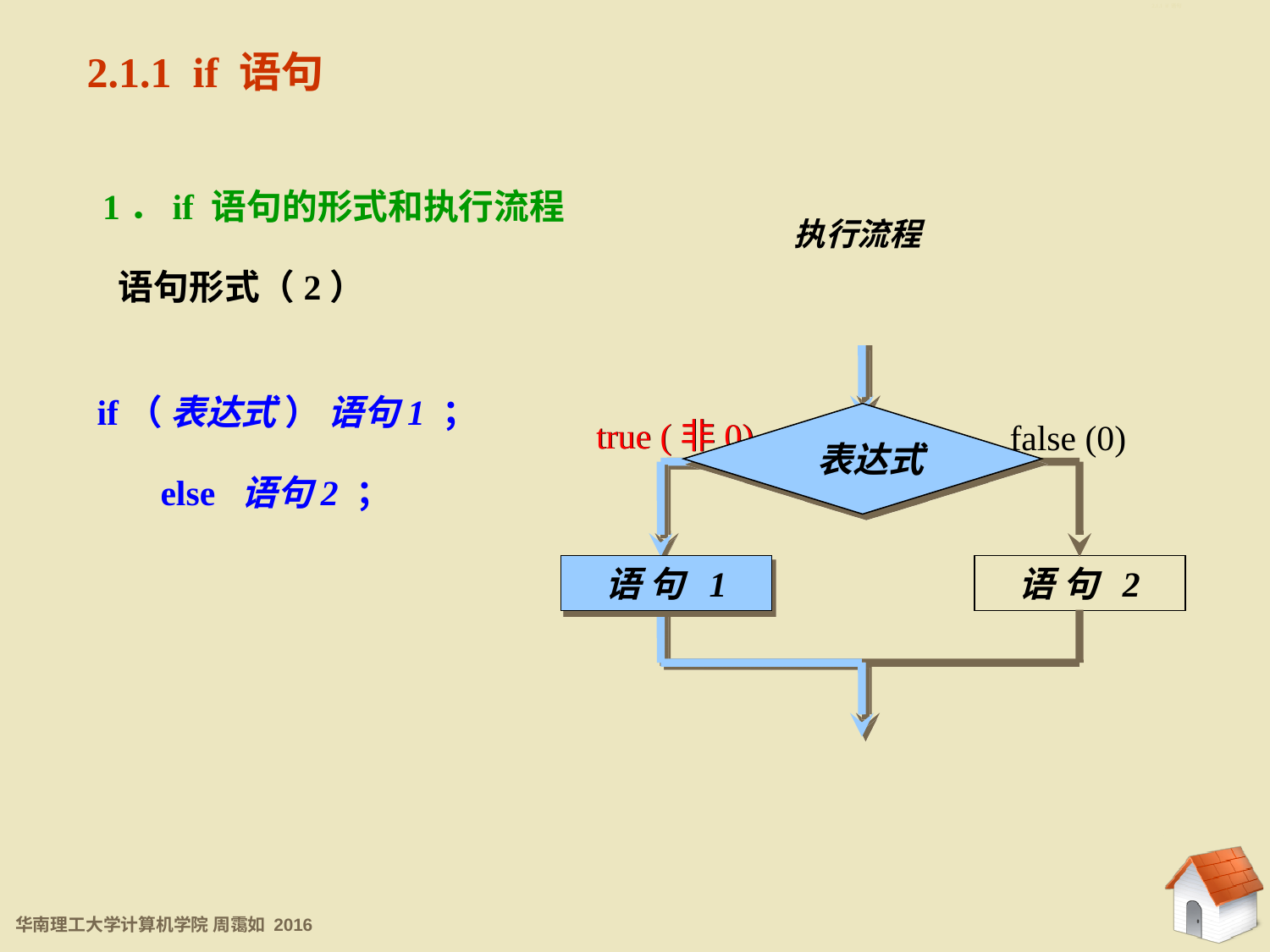

2.1.1  if 语句
2.1.1  if 语句
1．if 语句的形式和执行流程
执行流程
语句形式（2）
if（ 表达式 ） 语句1 ；
	else  语句2 ；

true (非0)
false (0)
   表达式

语 句  1
语 句  2

true (非0)
   表达式

语 句  1